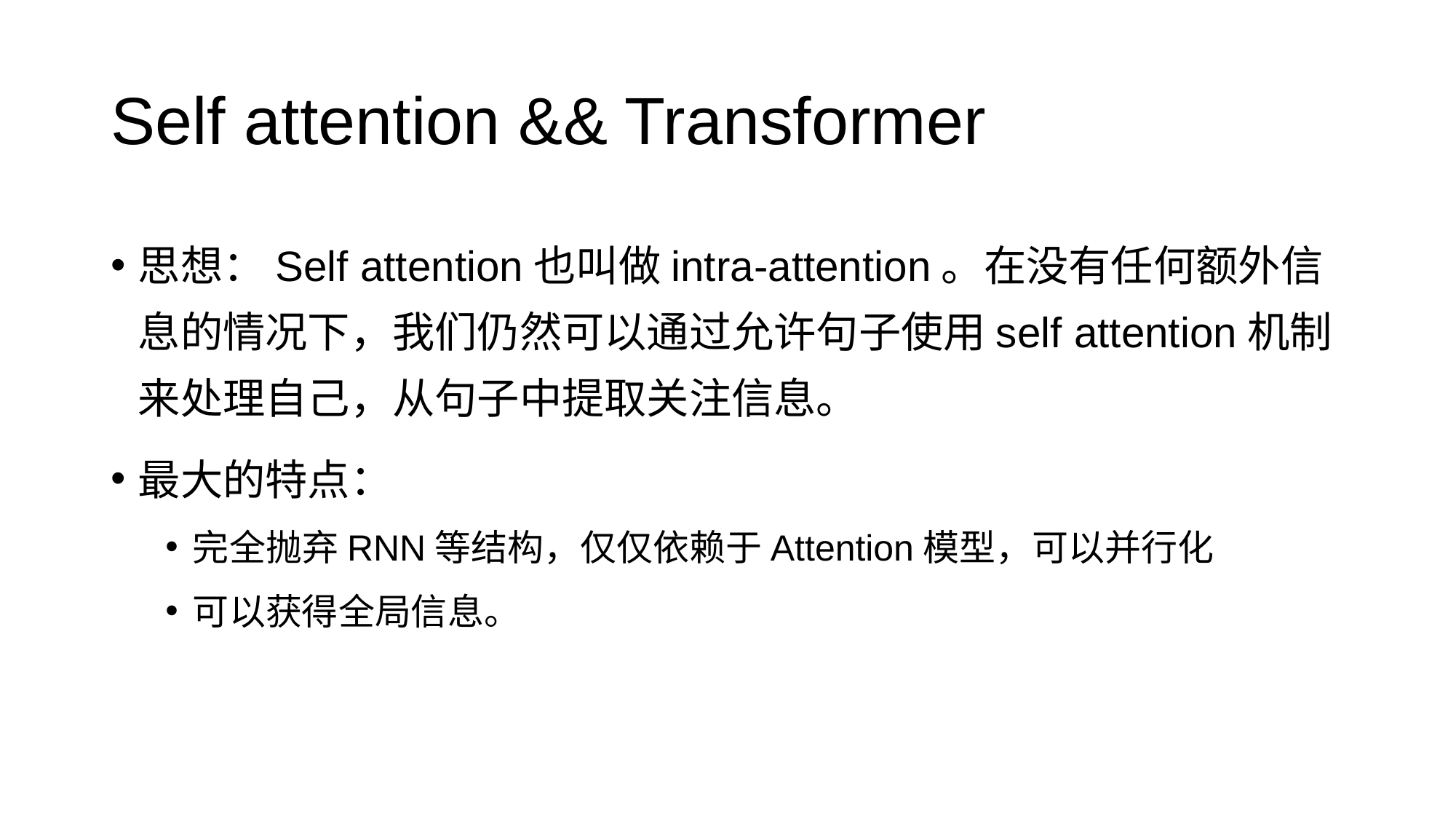

# Self attention && Transformer
思想：Self attention也叫做intra-attention。在没有任何额外信息的情况下，我们仍然可以通过允许句子使用self attention机制来处理自己，从句子中提取关注信息。
最大的特点：
完全抛弃RNN等结构，仅仅依赖于Attention模型，可以并行化
可以获得全局信息。